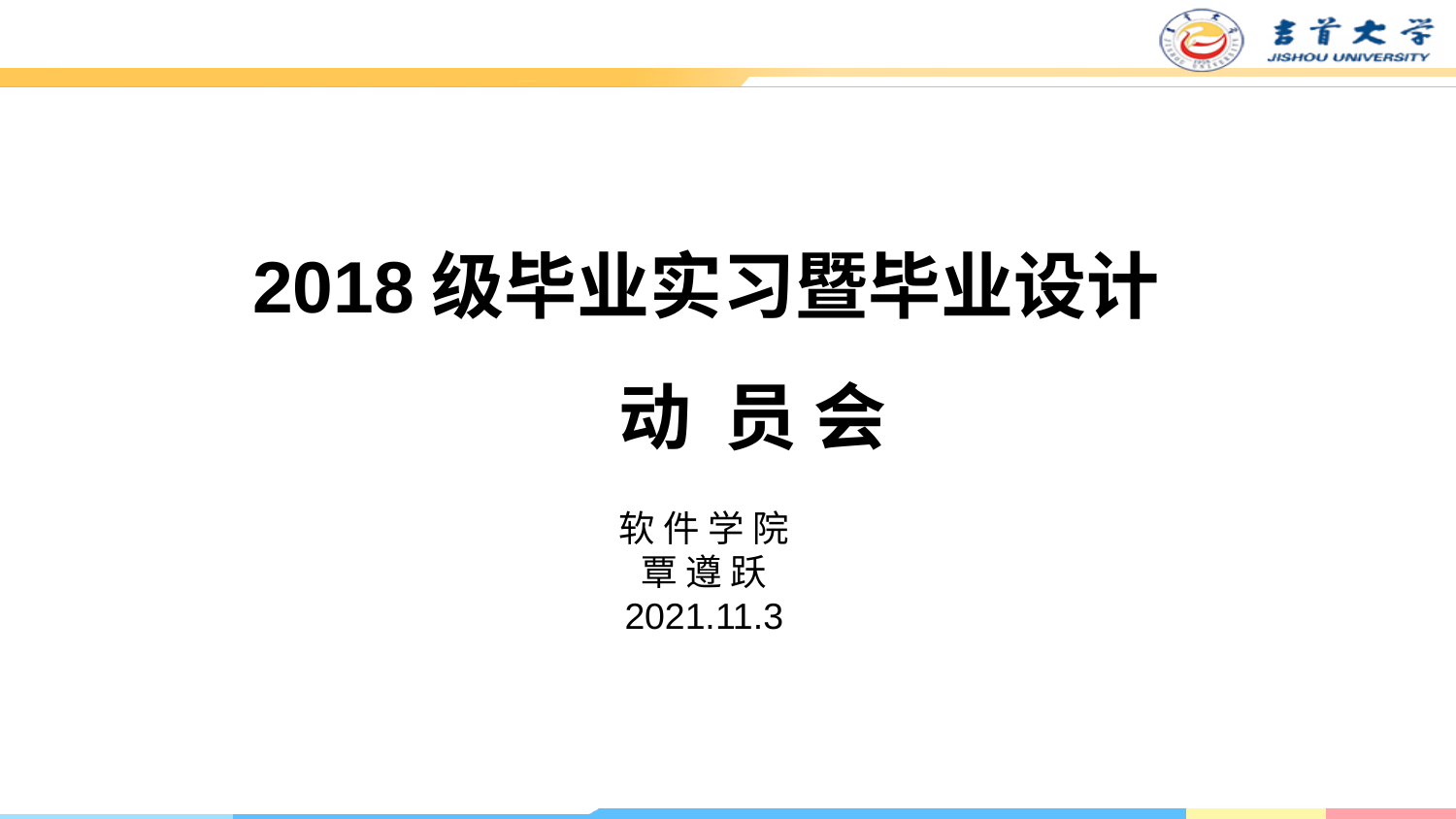

2018级毕业实习暨毕业设计
动  员 会
软 件 学 院
覃 遵 跃
2021.11.3